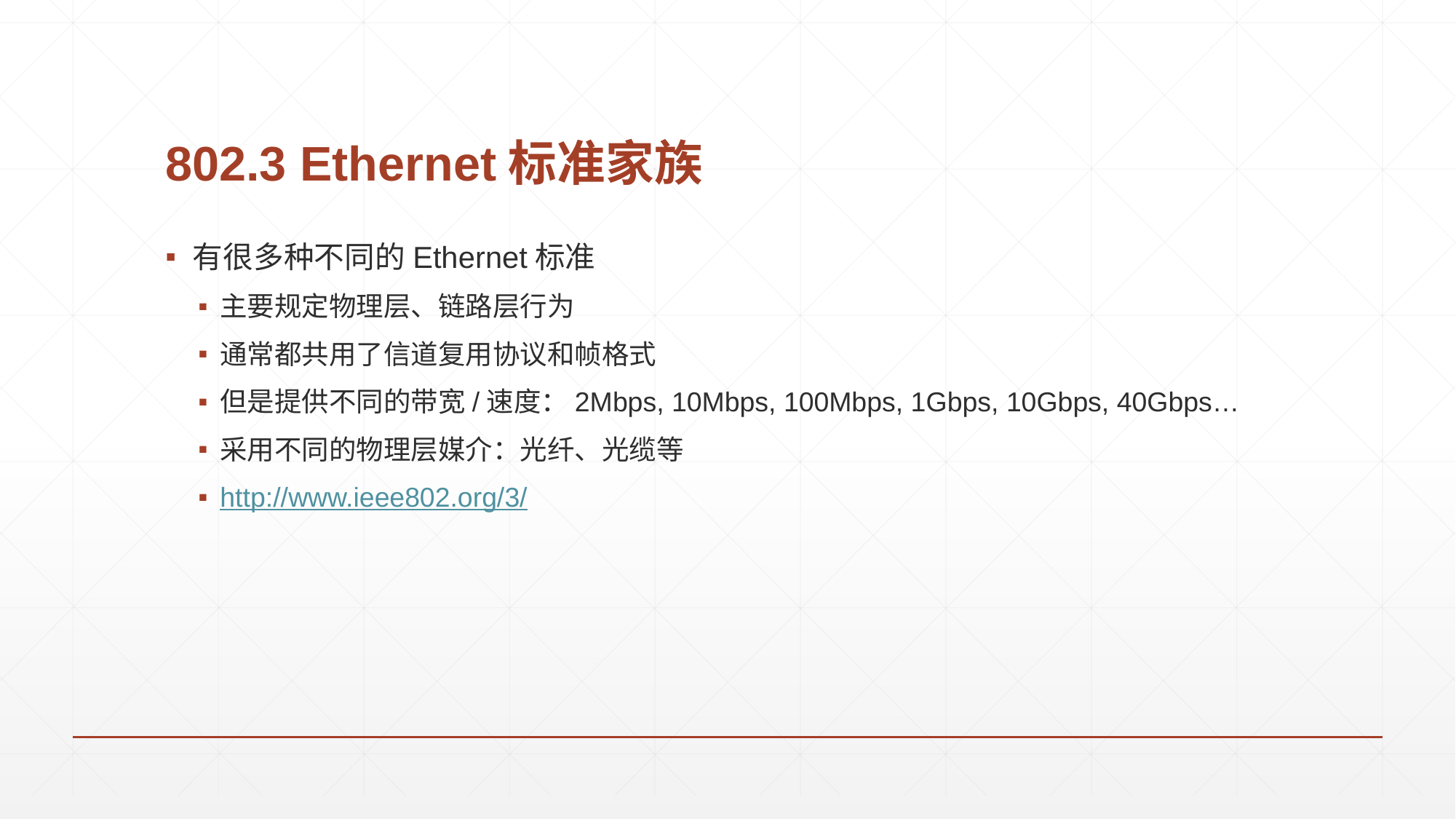

# 802.3 Ethernet标准家族
有很多种不同的Ethernet标准
主要规定物理层、链路层行为
通常都共用了信道复用协议和帧格式
但是提供不同的带宽/速度：2Mbps, 10Mbps, 100Mbps, 1Gbps, 10Gbps, 40Gbps…
采用不同的物理层媒介：光纤、光缆等
http://www.ieee802.org/3/